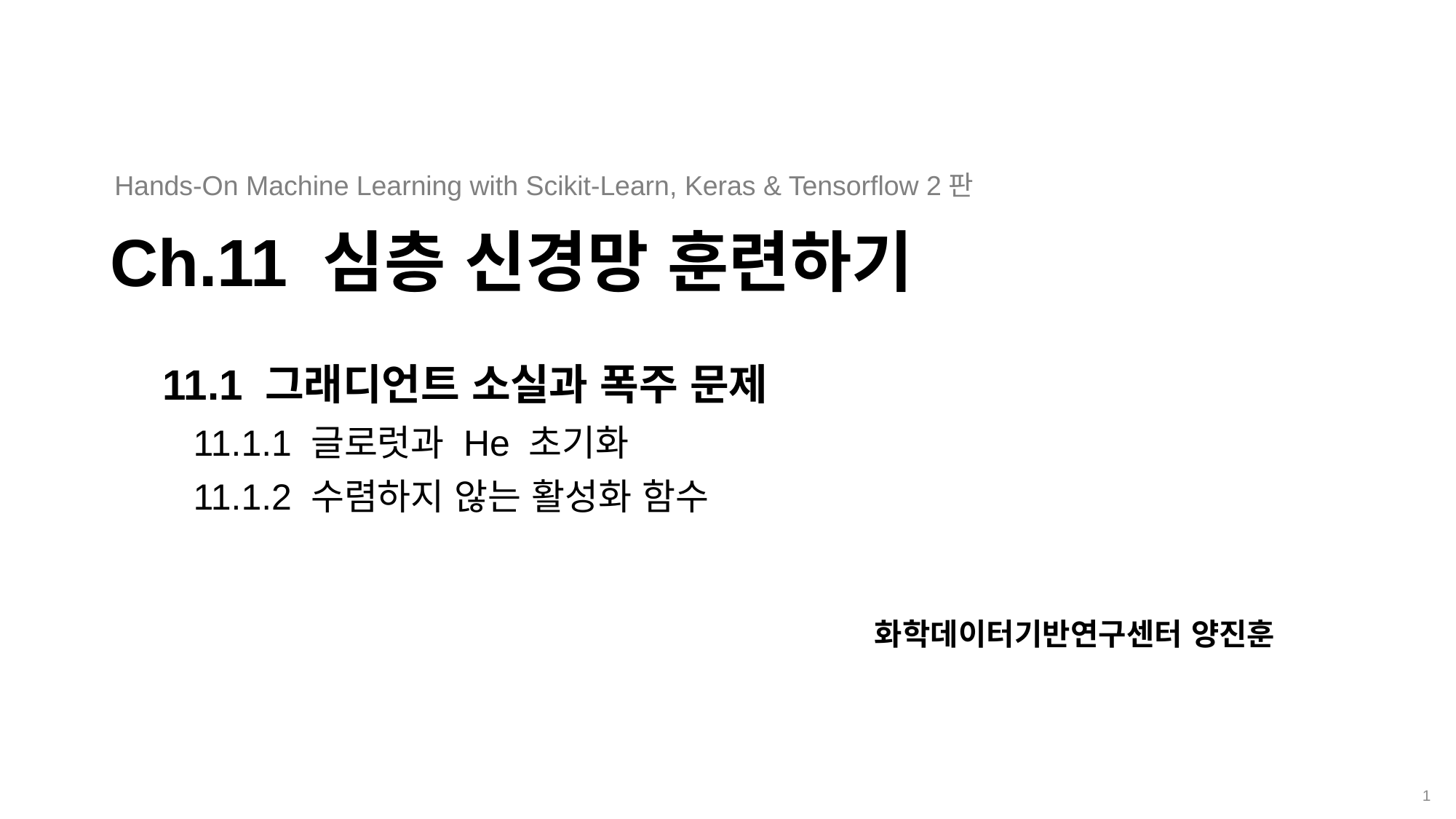

# Ch.11 심층 신경망 훈련하기
Hands-On Machine Learning with Scikit-Learn, Keras & Tensorflow 2판
11.1 그래디언트 소실과 폭주 문제
   11.1.1 글로럿과 He 초기화
   11.1.2 수렴하지 않는 활성화 함수

화학데이터기반연구센터 양진훈
1